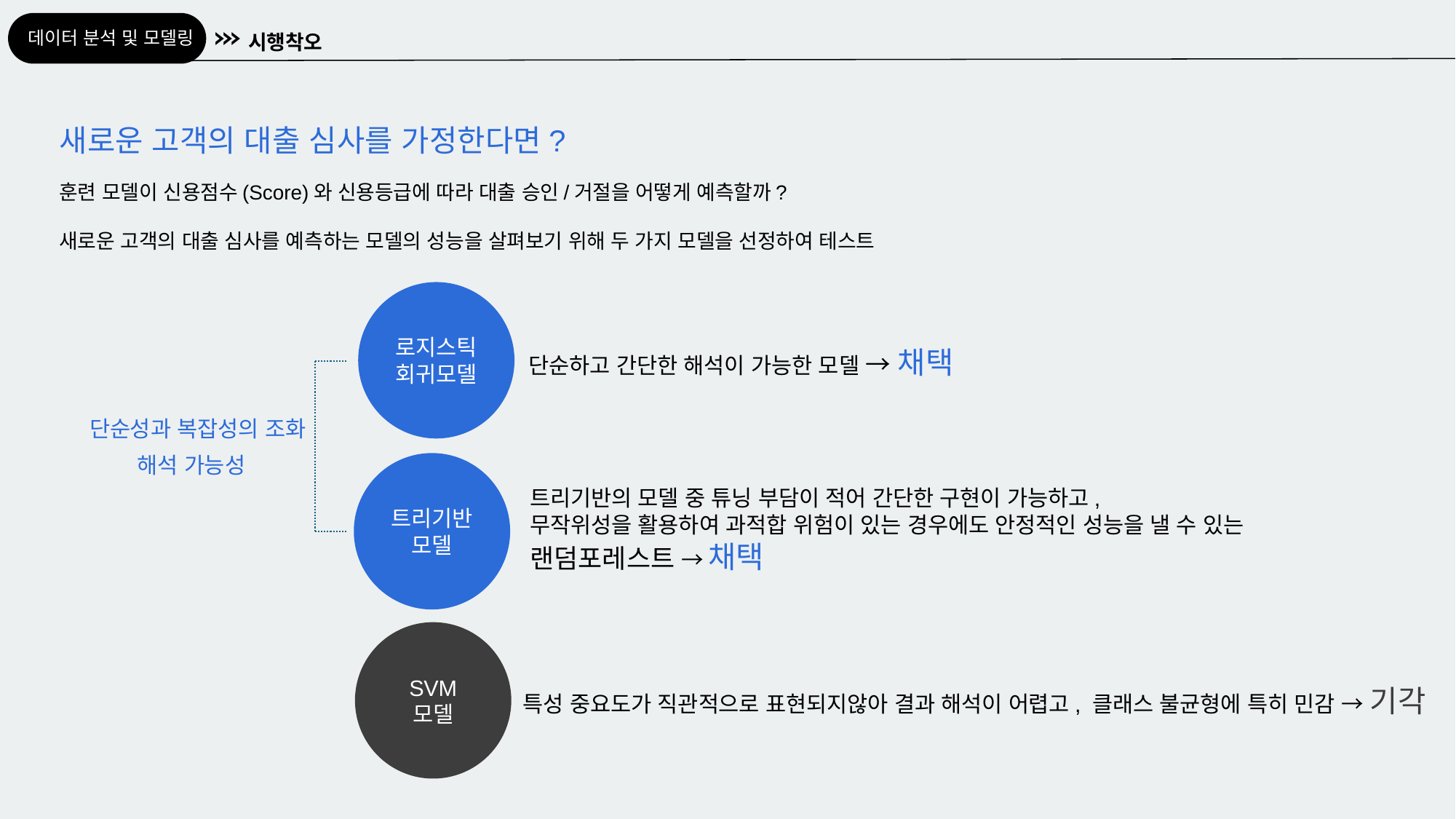

시행착오

데이터 분석 및 모델링

새로운 고객의 대출 심사를 가정한다면?

훈련 모델이 신용점수(Score)와 신용등급에 따라 대출 승인/거절을 어떻게 예측할까?

새로운 고객의 대출 심사를 예측하는 모델의 성능을 살펴보기 위해 두 가지 모델을 선정하여 테스트

로지스틱회귀모델
단순하고 간단한 해석이 가능한 모델 → 채택
트리기반 모델
트리기반의 모델 중 튜닝 부담이 적어 간단한 구현이 가능하고,
무작위성을 활용하여 과적합 위험이 있는 경우에도 안정적인 성능을 낼 수 있는
랜덤포레스트 → 채택
SVM 모델
특성 중요도가 직관적으로 표현되지않아 결과 해석이 어렵고, 클래스 불균형에 특히 민감 → 기각

단순성과 복잡성의 조화
해석 가능성